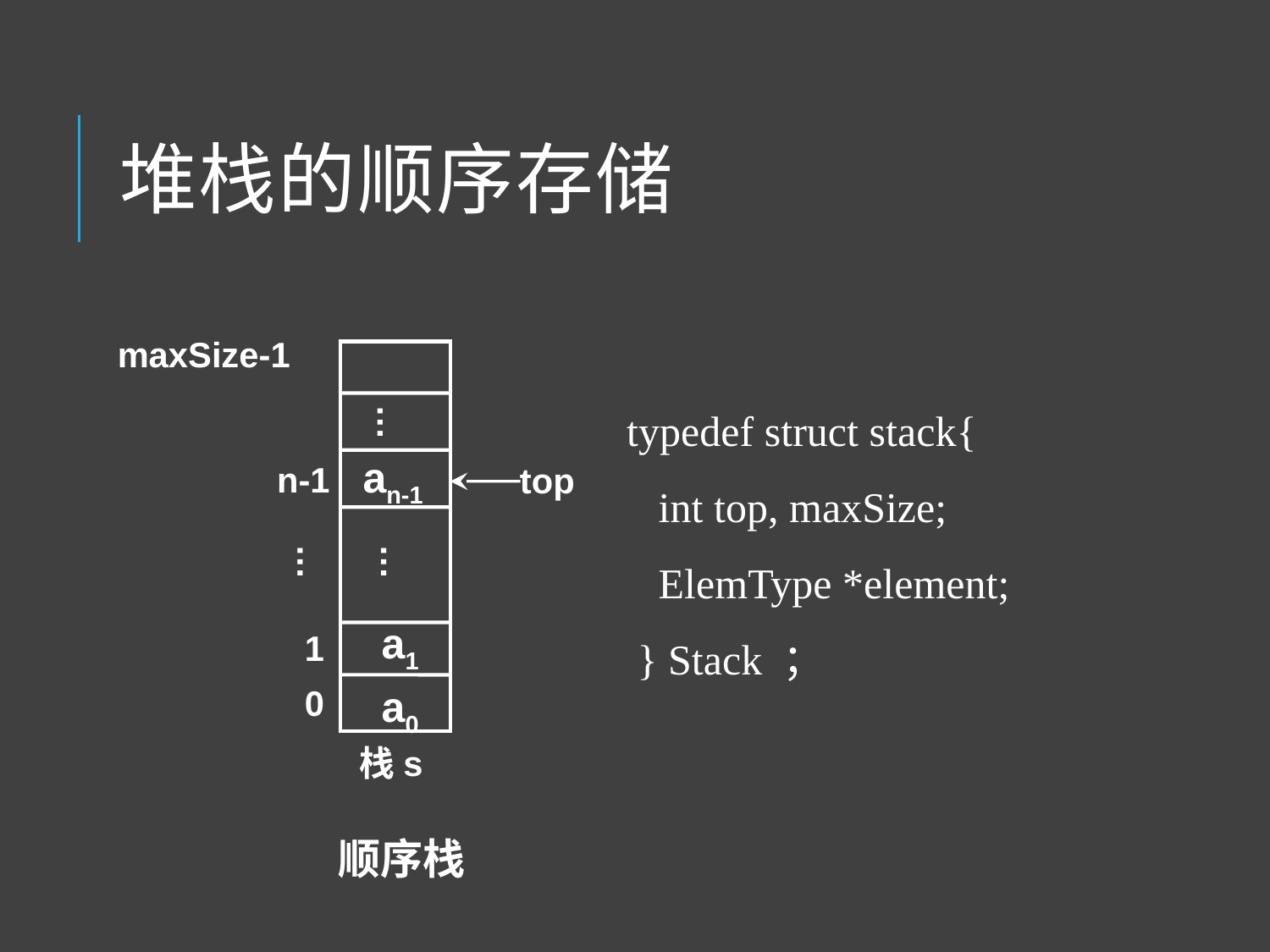

# 堆栈的顺序存储

…

an-1
n-1
top

…
…
a1
a0
1
0

栈s
顺序栈
maxSize-1
typedef struct stack{
   int top, maxSize;
   ElemType *element;
 } Stack ；